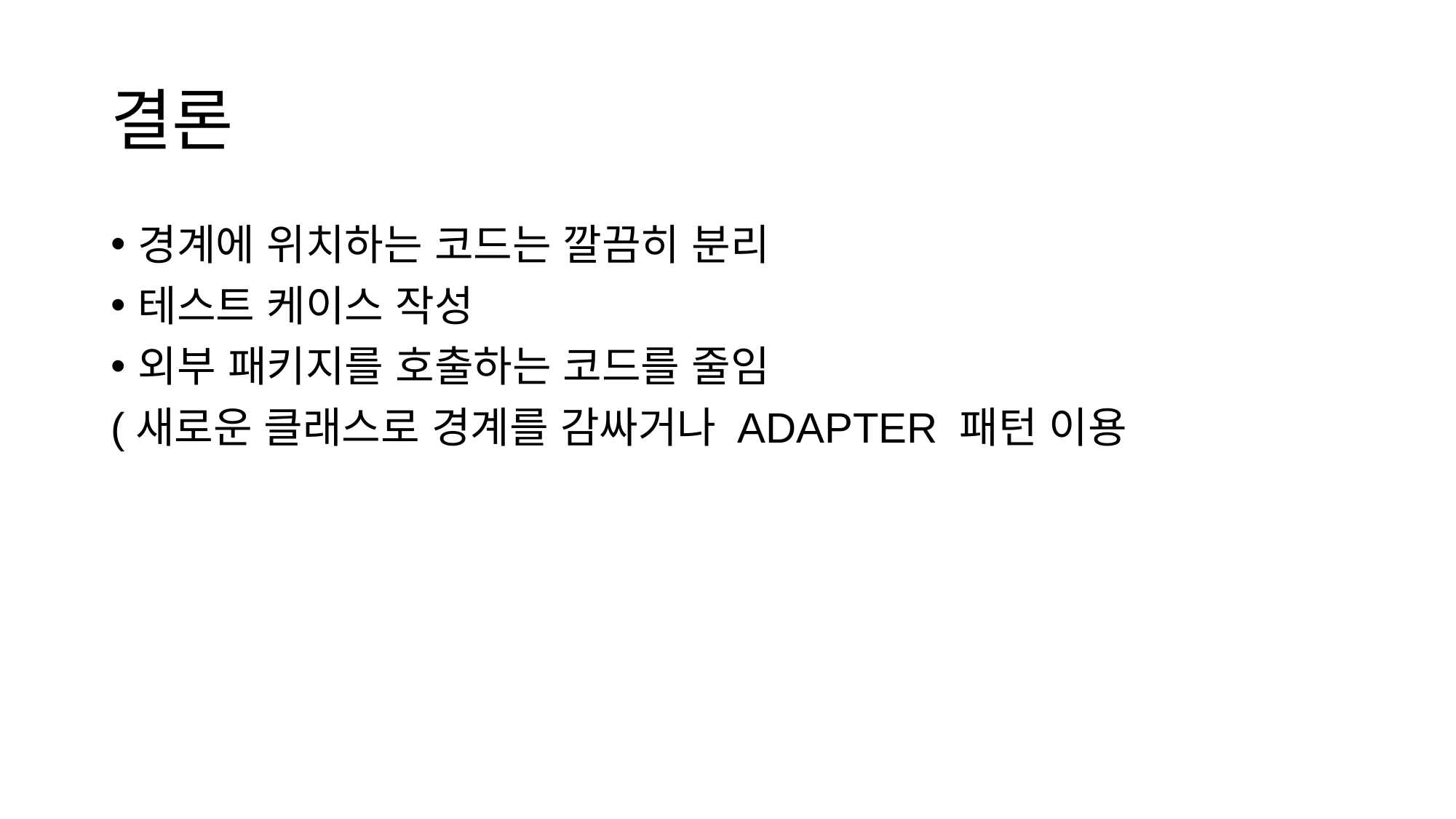

# 결론
경계에 위치하는 코드는 깔끔히 분리
테스트 케이스 작성
외부 패키지를 호출하는 코드를 줄임
(새로운 클래스로 경계를 감싸거나 ADAPTER 패턴 이용